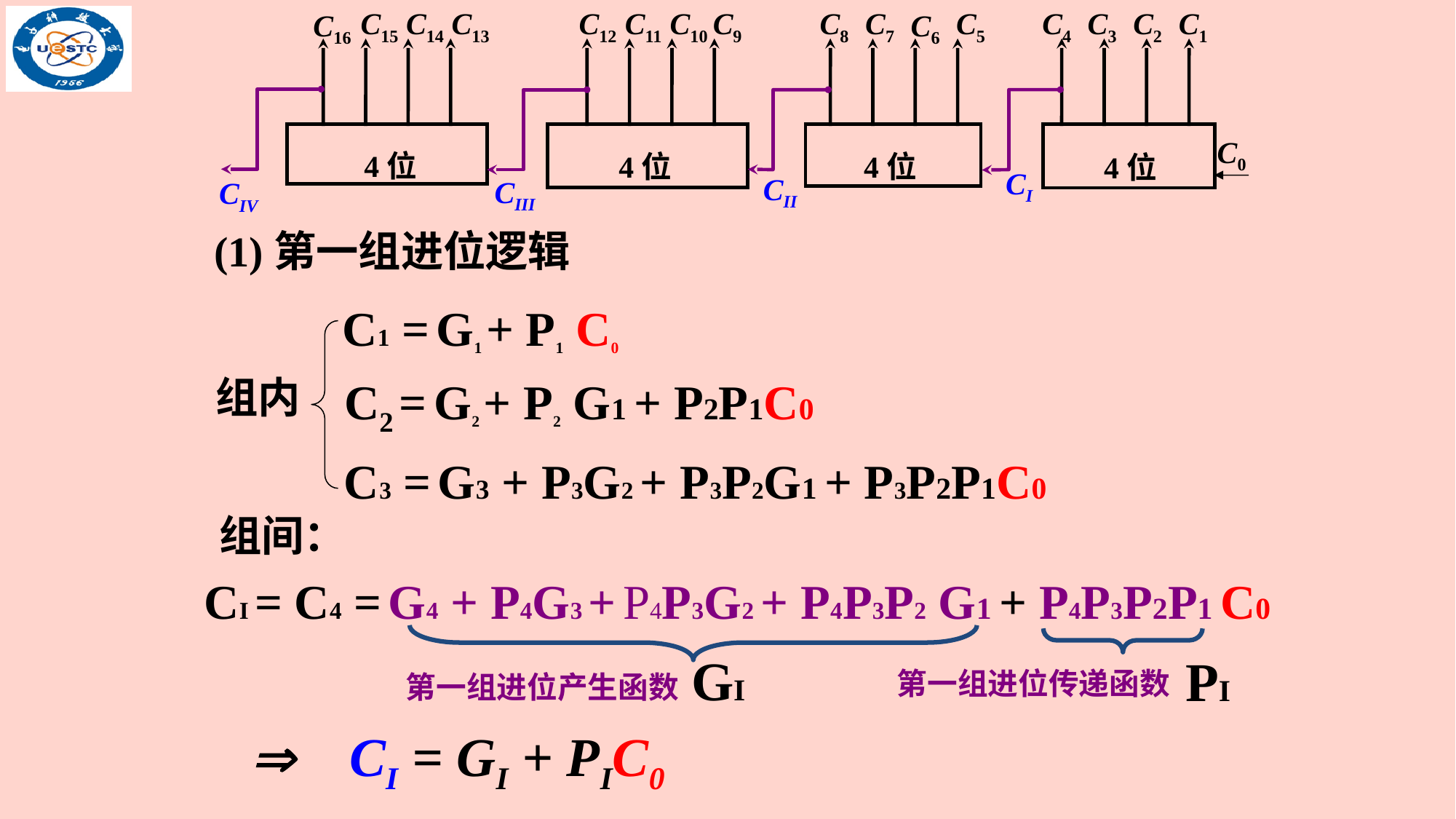

C15
C14
C13
C16
C12
C11
C10
C9
C8
C7
C5
C6
C4
C3
C2
C1

        4位

        4位

      4位

      4位
C0
CI
CII
CIII
CIV

(1)第一组进位逻辑
C1  = G1 + P1 C0

组内
 C2 = G2 + P2 G1 + P2P1C0
 C3  = G3 + P3G2  + P3P2G1 + P3P2P1C0
组间：

 CI = C4  = G4 + P4G3 + P4P3G2  + P4P3P2 G1 + P4P3P2P1 C0
GI
PI
第一组进位传递函数
第一组进位产生函数
⇒    CI = GI + PIC0